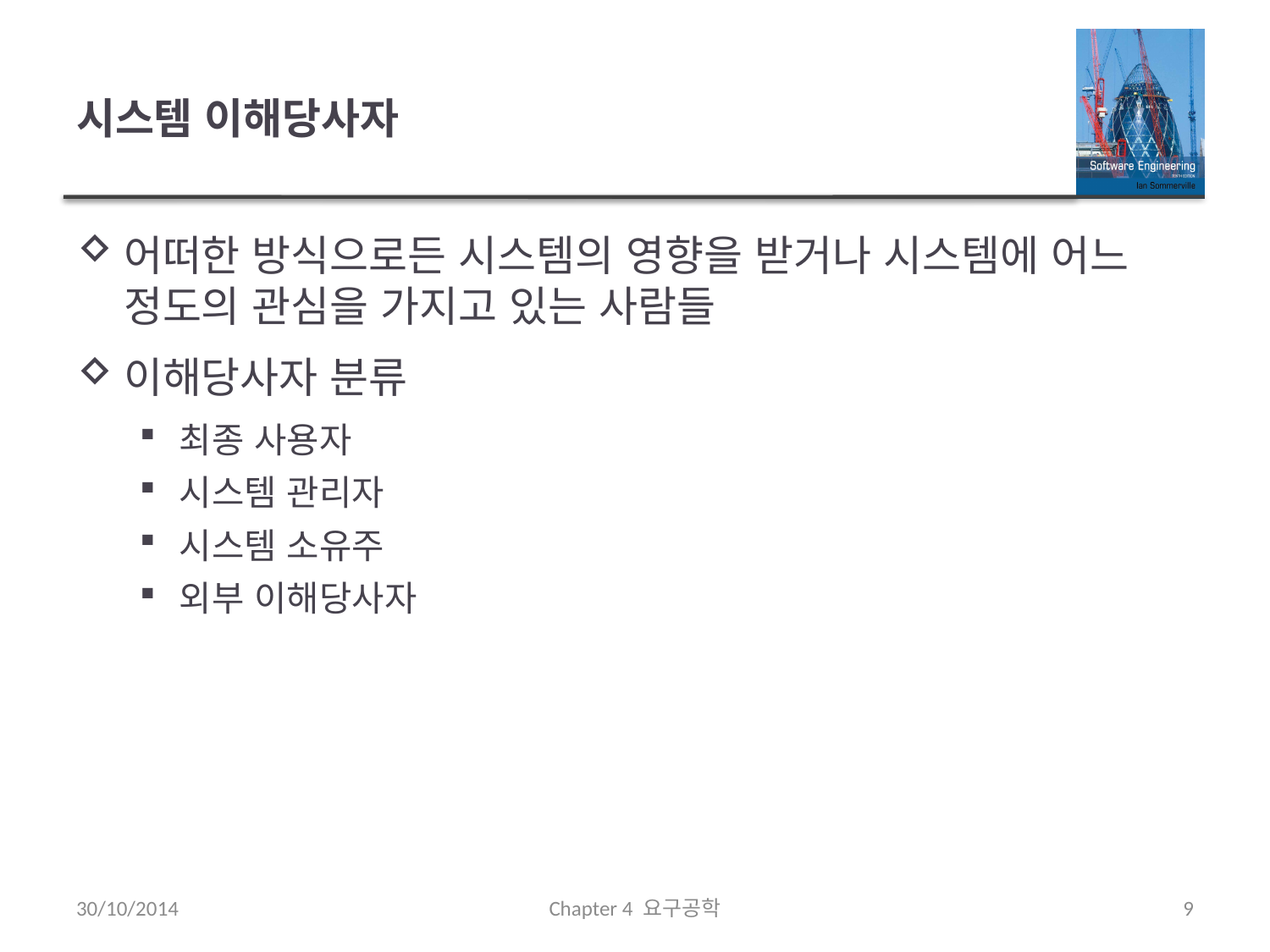

# 시스템 이해당사자
어떠한 방식으로든 시스템의 영향을 받거나 시스템에 어느 정도의 관심을 가지고 있는 사람들
이해당사자 분류
최종 사용자
시스템 관리자
시스템 소유주
외부 이해당사자
30/10/2014
Chapter 4 요구공학
9